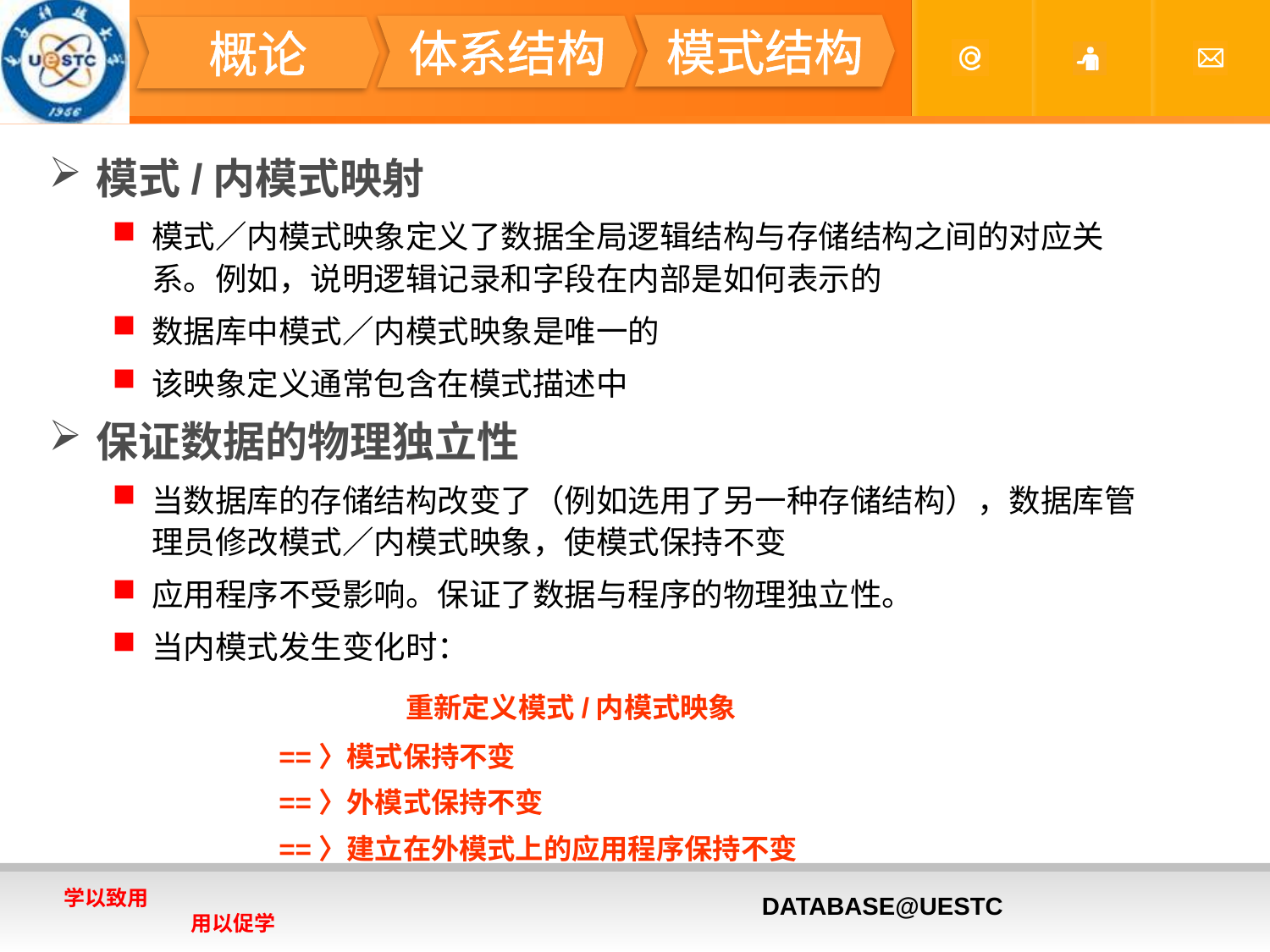

#
模式结构
体系结构
概论
模式/内模式映射
模式／内模式映象定义了数据全局逻辑结构与存储结构之间的对应关系。例如，说明逻辑记录和字段在内部是如何表示的
数据库中模式／内模式映象是唯一的
该映象定义通常包含在模式描述中
保证数据的物理独立性
当数据库的存储结构改变了（例如选用了另一种存储结构），数据库管理员修改模式／内模式映象，使模式保持不变
应用程序不受影响。保证了数据与程序的物理独立性。
当内模式发生变化时：
 			重新定义模式/内模式映象
          	==〉模式保持不变
          	==〉外模式保持不变
          	==〉建立在外模式上的应用程序保持不变